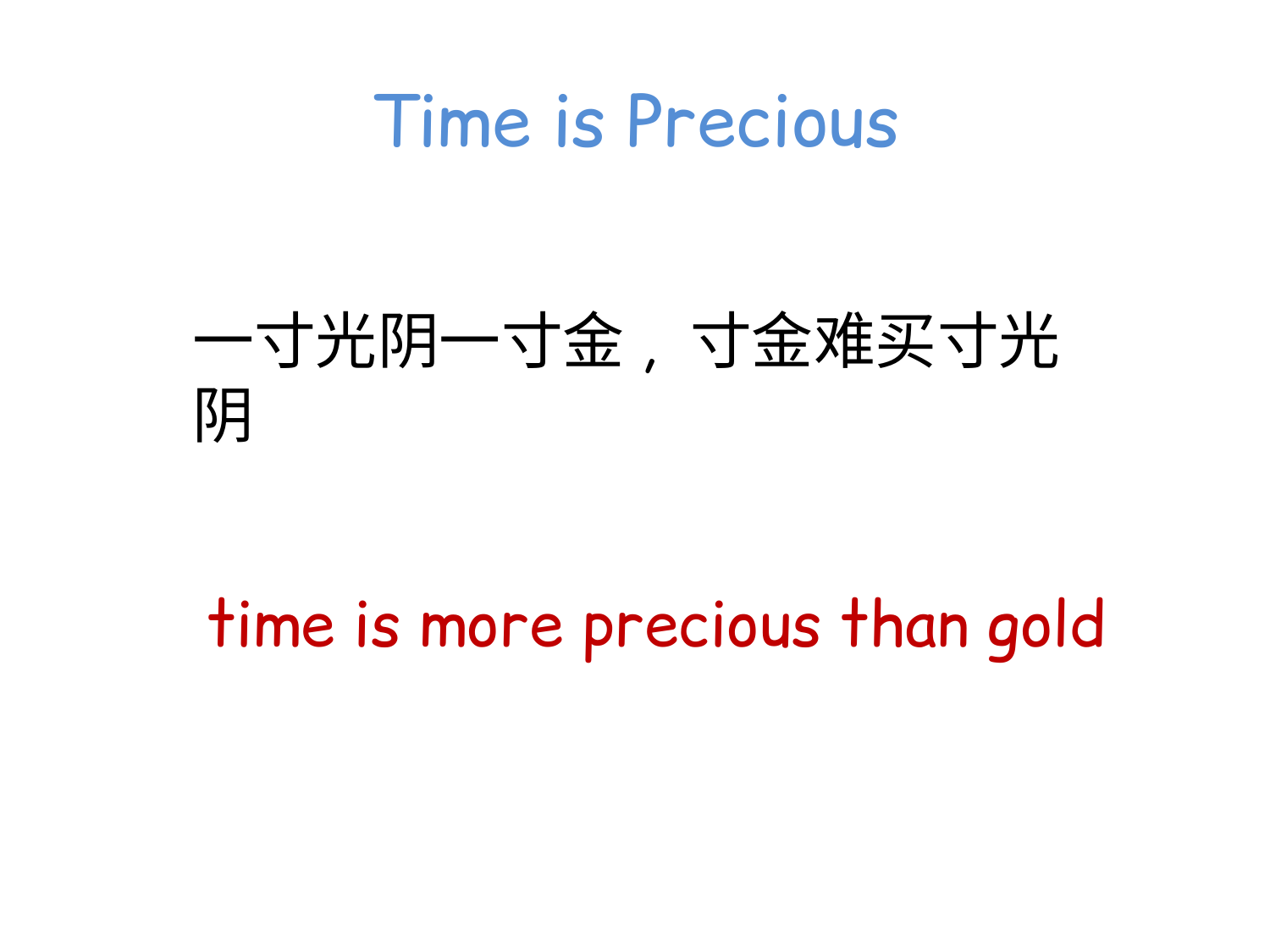

# Time is Precious
一寸光阴一寸金, 寸金难买寸光阴
time is more precious than gold